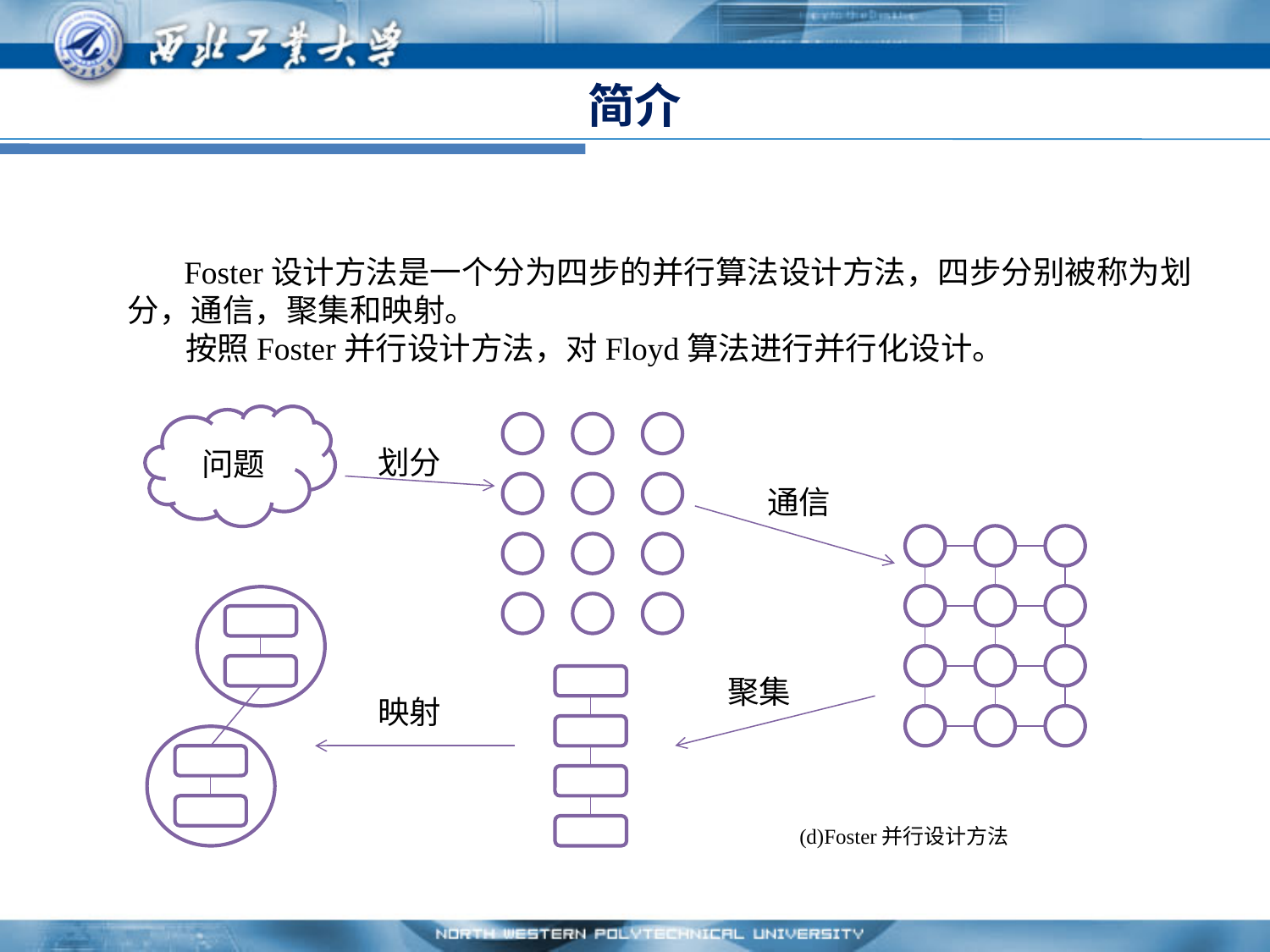

# 简介

       Foster设计方法是一个分为四步的并行算法设计方法，四步分别被称为划分，通信，聚集和映射。
       按照Foster并行设计方法，对Floyd算法进行并行化设计。

                                                                                                                               (d)Foster并行设计方法

问题

划分
通信

聚集
映射